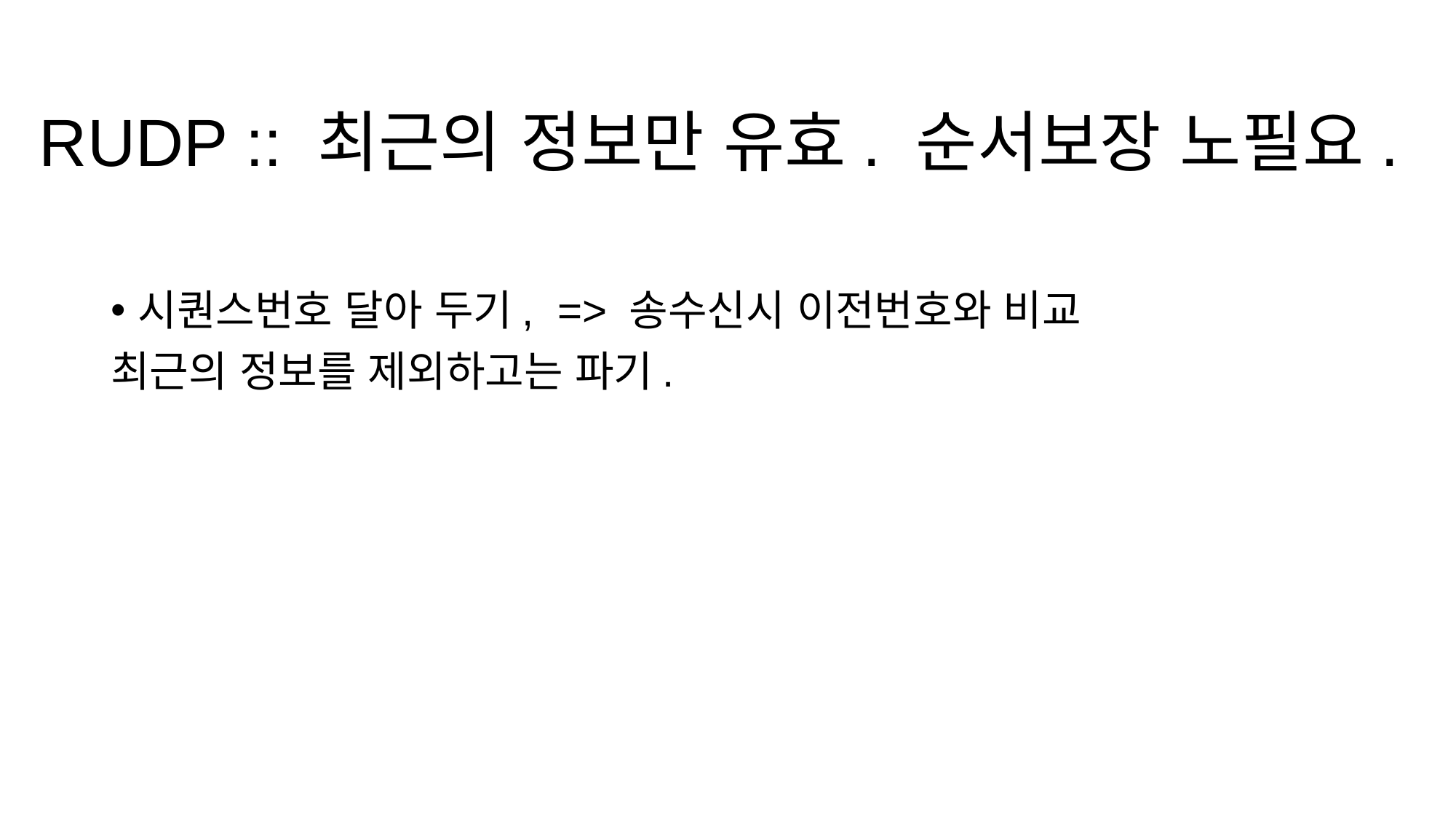

# RUDP :: 최근의 정보만 유효. 순서보장 노필요.

시퀀스번호 달아 두기,  => 송수신시 이전번호와 비교
최근의 정보를 제외하고는 파기.